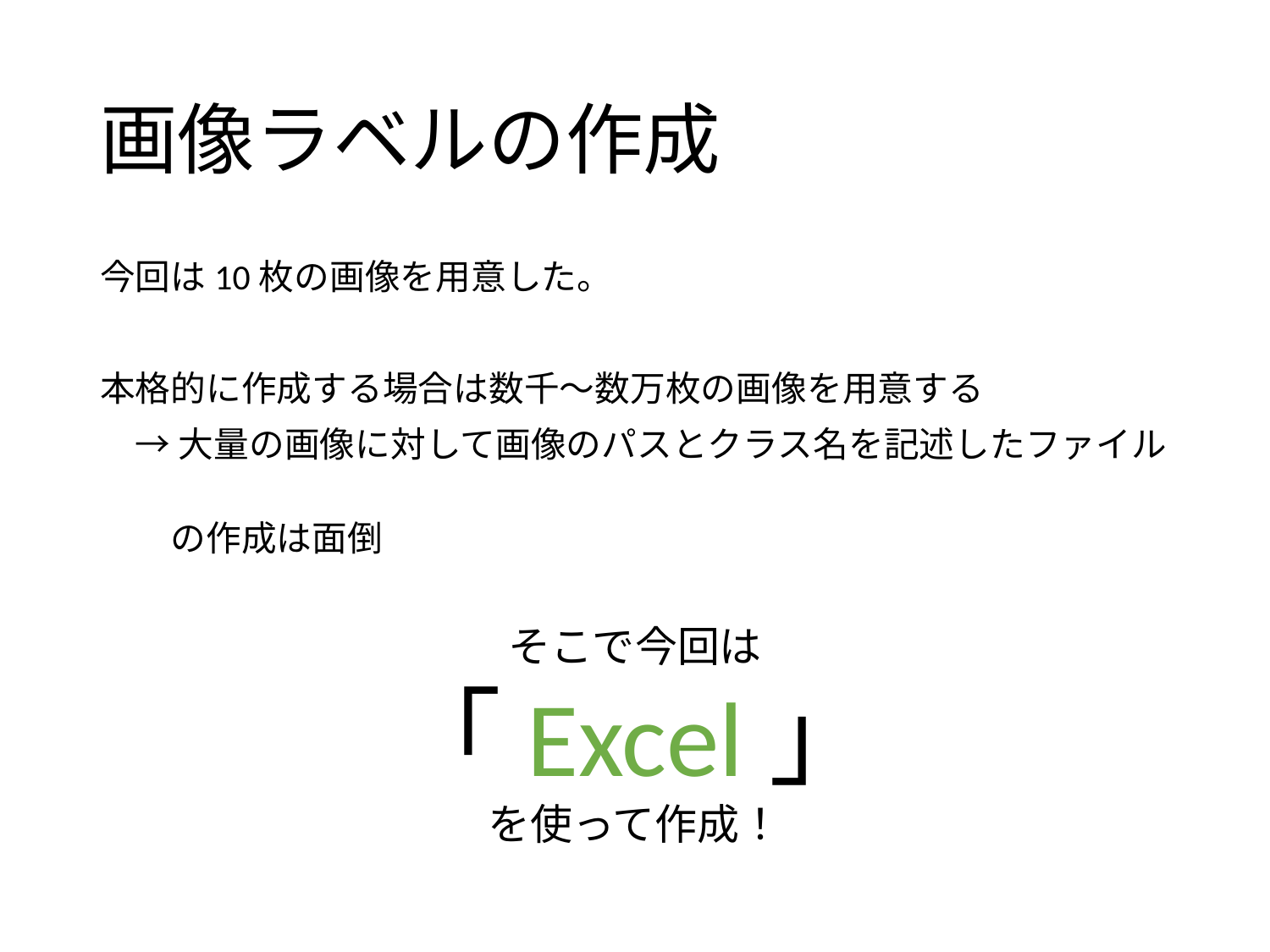

# 画像ラベルの作成
今回は10枚の画像を用意した。

本格的に作成する場合は数千～数万枚の画像を用意する
　→ 大量の画像に対して画像のパスとクラス名を記述したファイル
　　の作成は面倒

そこで今回は
「Excel」
を使って作成！